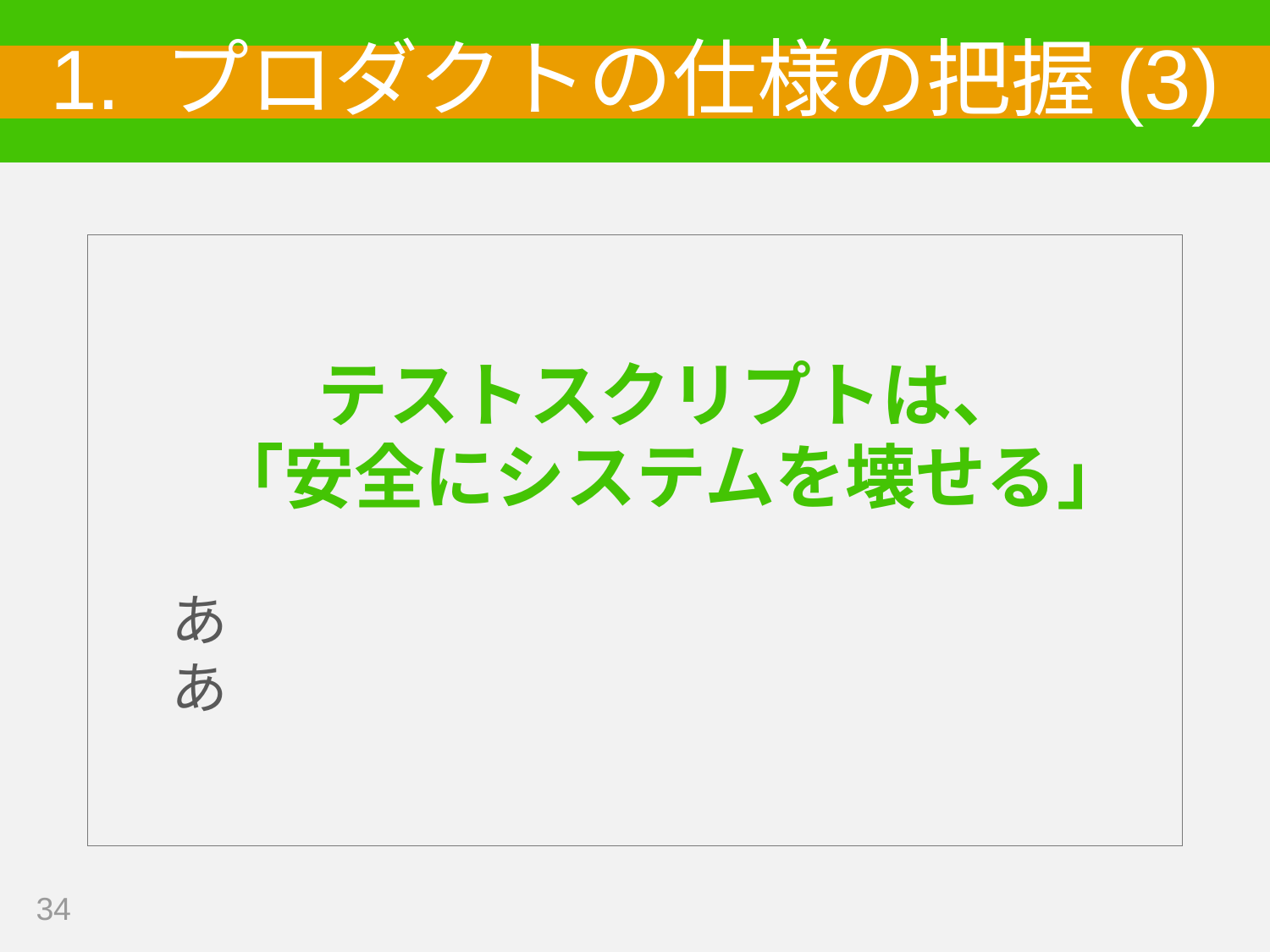

# 1. プロダクトの仕様の把握(3)
テストスクリプトは、
「安全にシステムを壊せる」

あ
あ
34